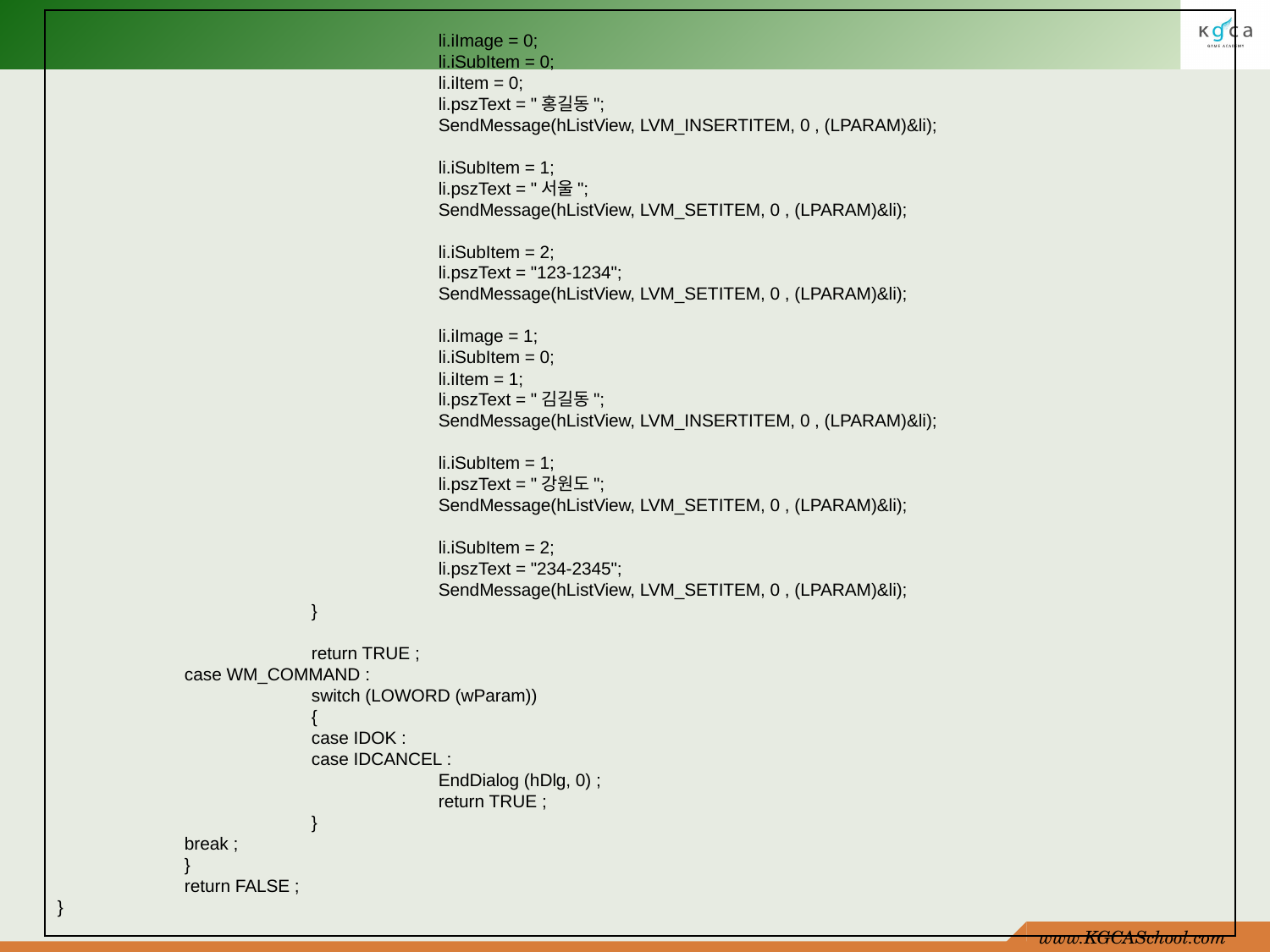

li.iImage = 0;
			li.iSubItem = 0;
			li.iItem = 0;
			li.pszText = "홍길동";
			SendMessage(hListView, LVM_INSERTITEM, 0 , (LPARAM)&li);

			li.iSubItem = 1;
			li.pszText = "서울";
			SendMessage(hListView, LVM_SETITEM, 0 , (LPARAM)&li);

			li.iSubItem = 2;
			li.pszText = "123-1234";
			SendMessage(hListView, LVM_SETITEM, 0 , (LPARAM)&li);

			li.iImage = 1;
			li.iSubItem = 0;
			li.iItem = 1;
			li.pszText = "김길동";
			SendMessage(hListView, LVM_INSERTITEM, 0 , (LPARAM)&li);

			li.iSubItem = 1;
			li.pszText = "강원도";
			SendMessage(hListView, LVM_SETITEM, 0 , (LPARAM)&li);

			li.iSubItem = 2;
			li.pszText = "234-2345";
			SendMessage(hListView, LVM_SETITEM, 0 , (LPARAM)&li);
		}

		return TRUE ;
	case WM_COMMAND :
		switch (LOWORD (wParam))
		{
		case IDOK :
		case IDCANCEL :
			EndDialog (hDlg, 0) ;
			return TRUE ;
		}
	break ;
	}
	return FALSE ;
}